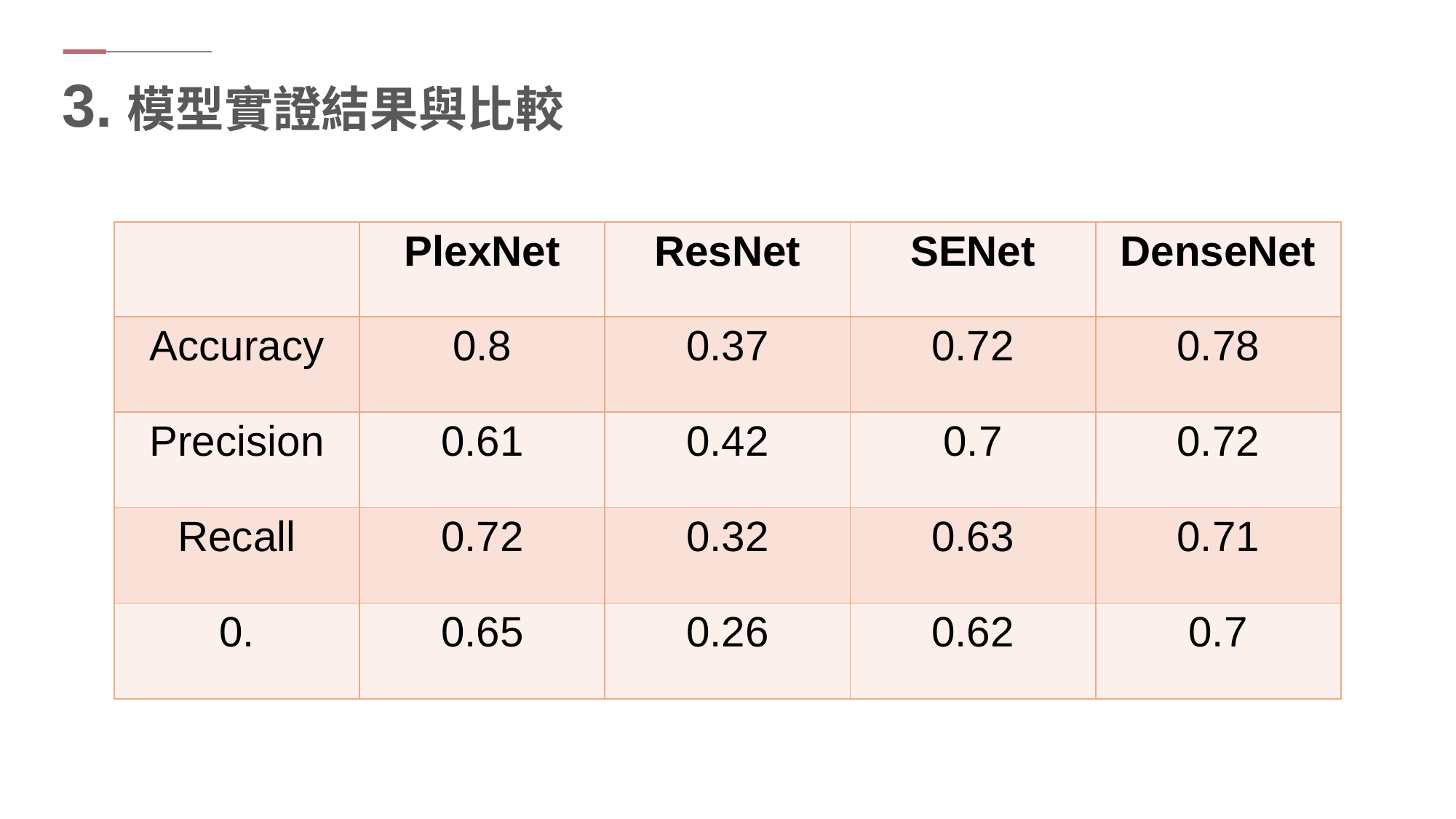

3.模型實證結果與比較

|  | PlexNet | ResNet | SENet | DenseNet |
| --- | --- | --- | --- | --- |
| Accuracy | 0.8 | 0.37 | 0.72 | 0.78 |
| Precision | 0.61 | 0.42 | 0.7 | 0.72 |
| Recall | 0.72 | 0.32 | 0.63 | 0.71 |
| 0. | 0.65 | 0.26 | 0.62 | 0.7 |